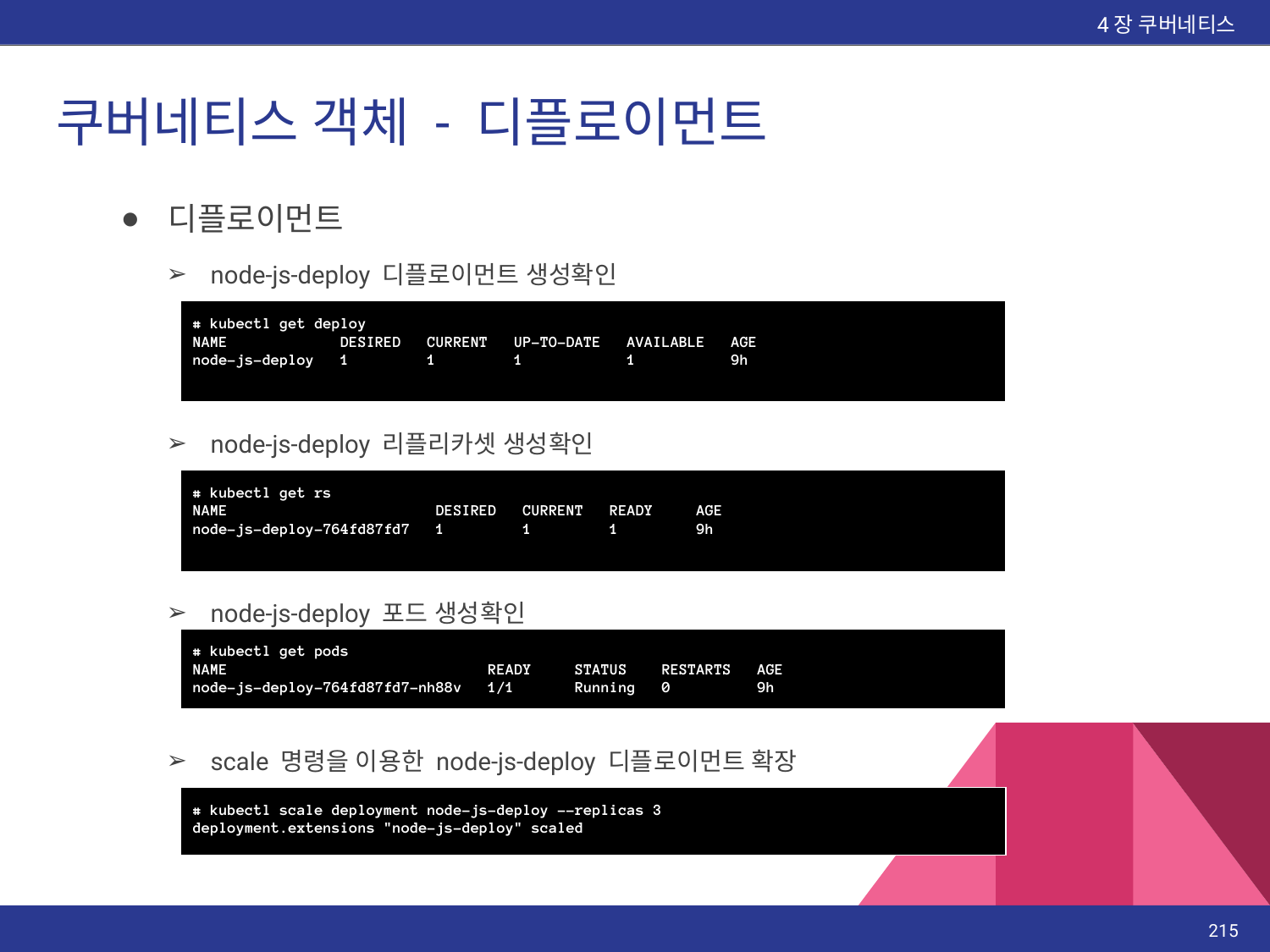

4장 쿠버네티스

# 쿠버네티스 객체 - 디플로이먼트
디플로이먼트
node-js-deploy 디플로이먼트 생성확인
| # kubectl get deploy NAME DESIRED CURRENT UP-TO-DATE AVAILABLE AGE node-js-deploy 1 1 1 1 9h |
| --- |
node-js-deploy 리플리카셋 생성확인
| # kubectl get rs NAME DESIRED CURRENT READY AGE node-js-deploy-764fd87fd7 1 1 1 9h |
| --- |
node-js-deploy 포드 생성확인
| # kubectl get pods NAME READY STATUS RESTARTS AGE node-js-deploy-764fd87fd7-nh88v 1/1 Running 0 9h |
| --- |
scale 명령을 이용한 node-js-deploy 디플로이먼트 확장
| # kubectl scale deployment node-js-deploy --replicas 3 deployment.extensions "node-js-deploy" scaled |
| --- |
215